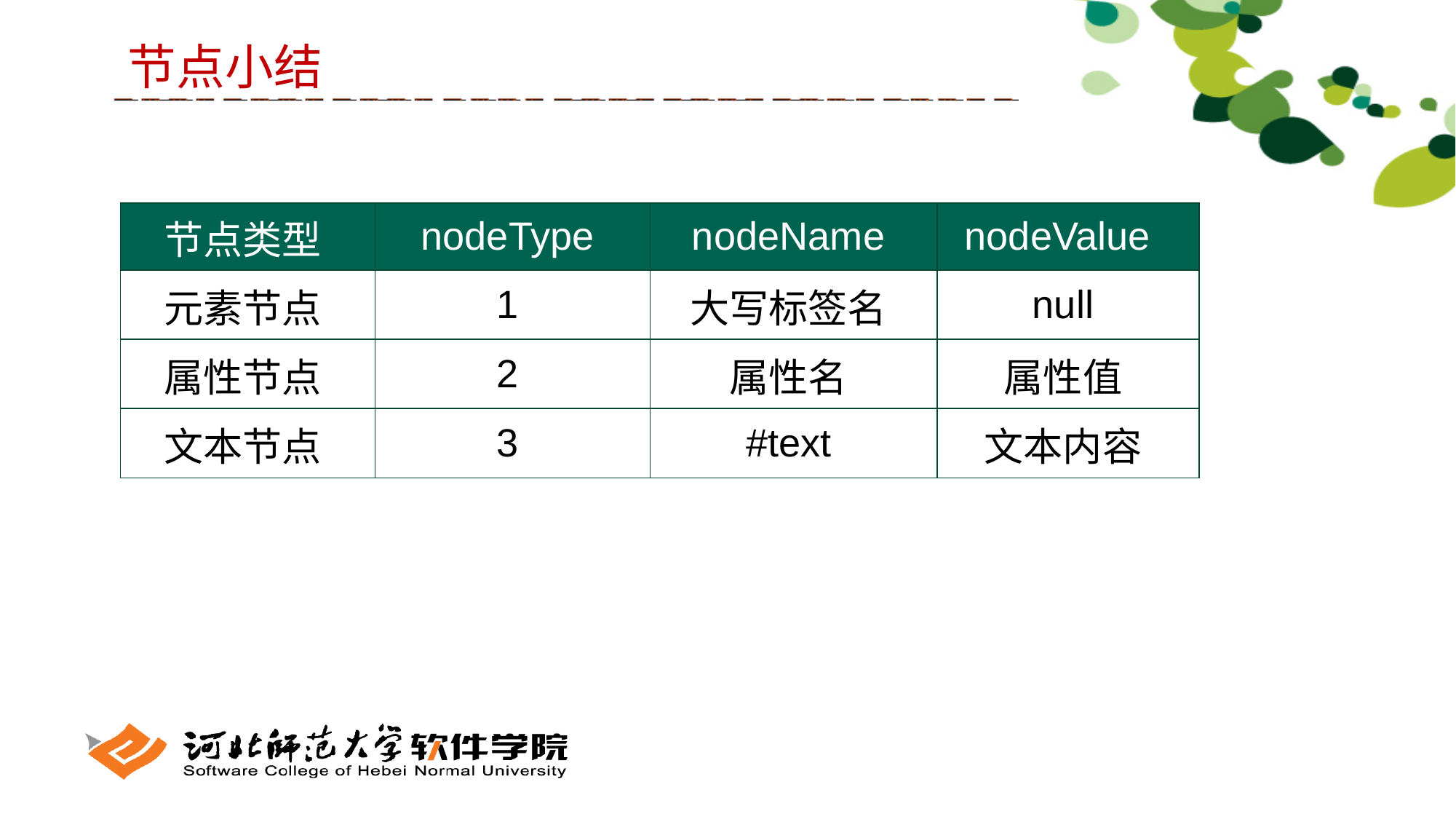

节点小结
| 节点类型 | nodeType | nodeName | nodeValue |
| --- | --- | --- | --- |
| 元素节点 | 1 | 大写标签名 | null |
| 属性节点 | 2 | 属性名 | 属性值 |
| 文本节点 | 3 | #text | 文本内容 |